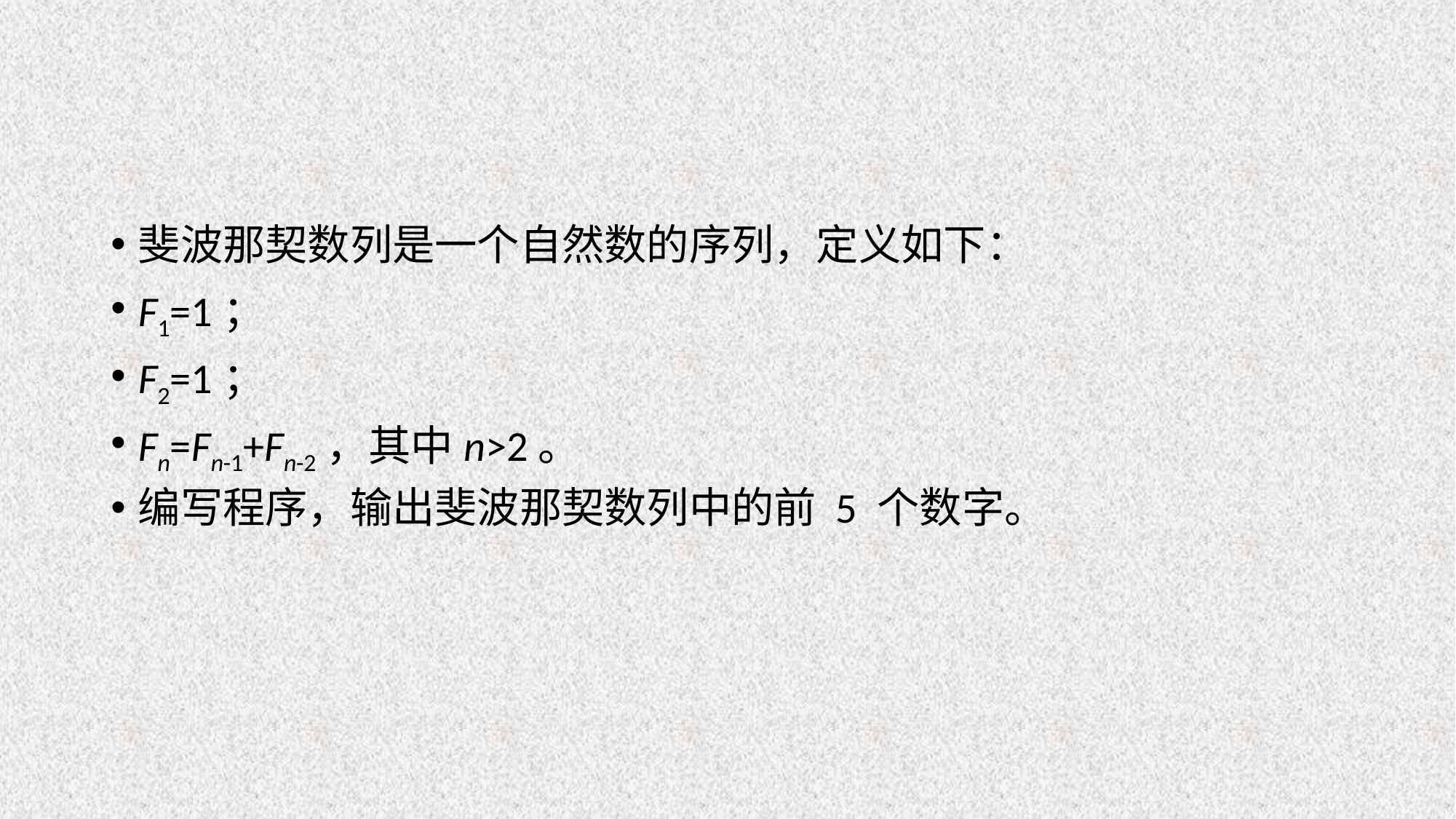

#
斐波那契数列是一个自然数的序列，定义如下：
F1=1；
F2=1；
Fn=Fn-1+Fn-2，其中n>2。
编写程序，输出斐波那契数列中的前 5 个数字。